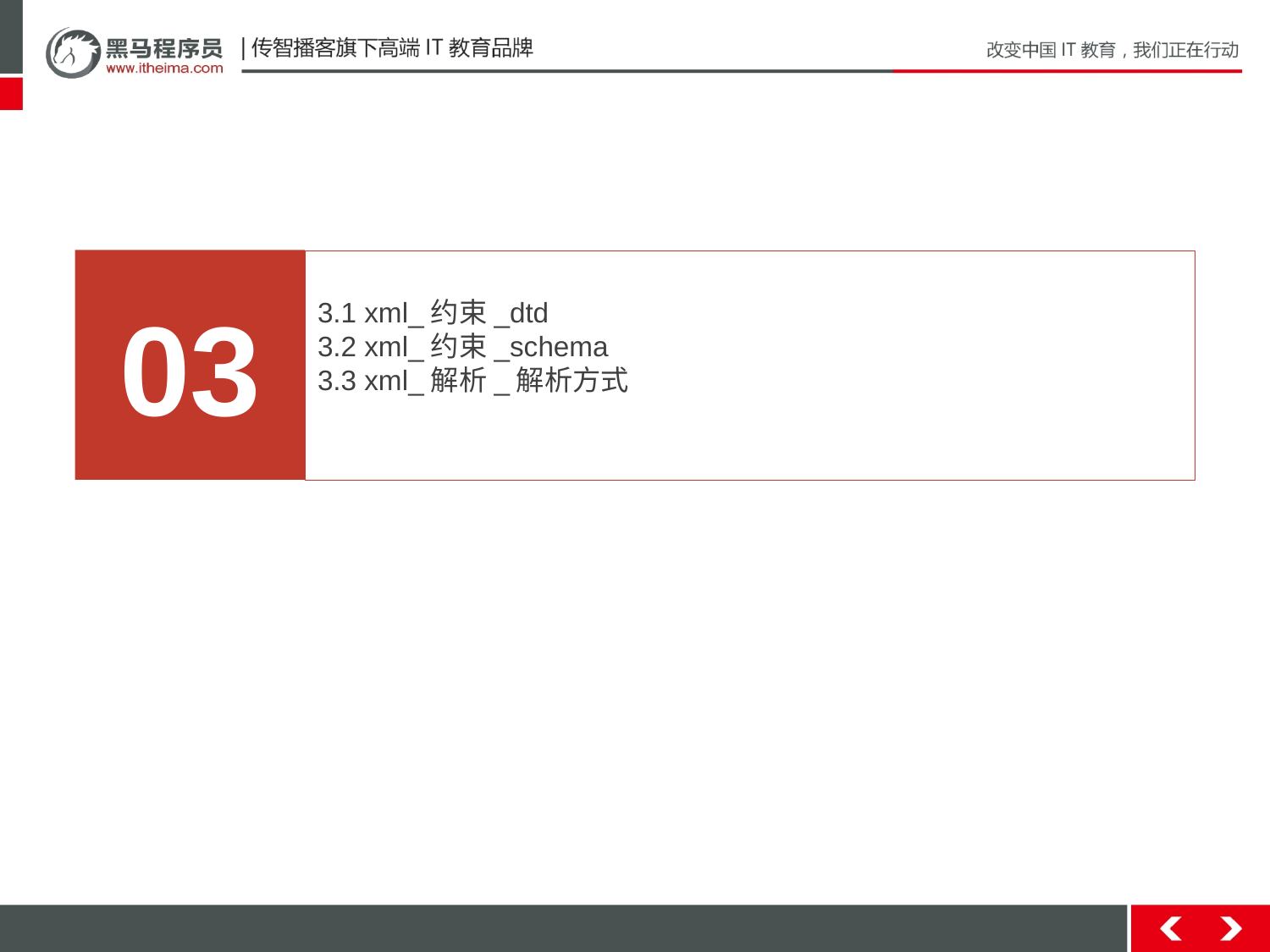

03

3.1 xml_约束_dtd
3.2 xml_约束_schema
3.3 xml_解析_解析方式